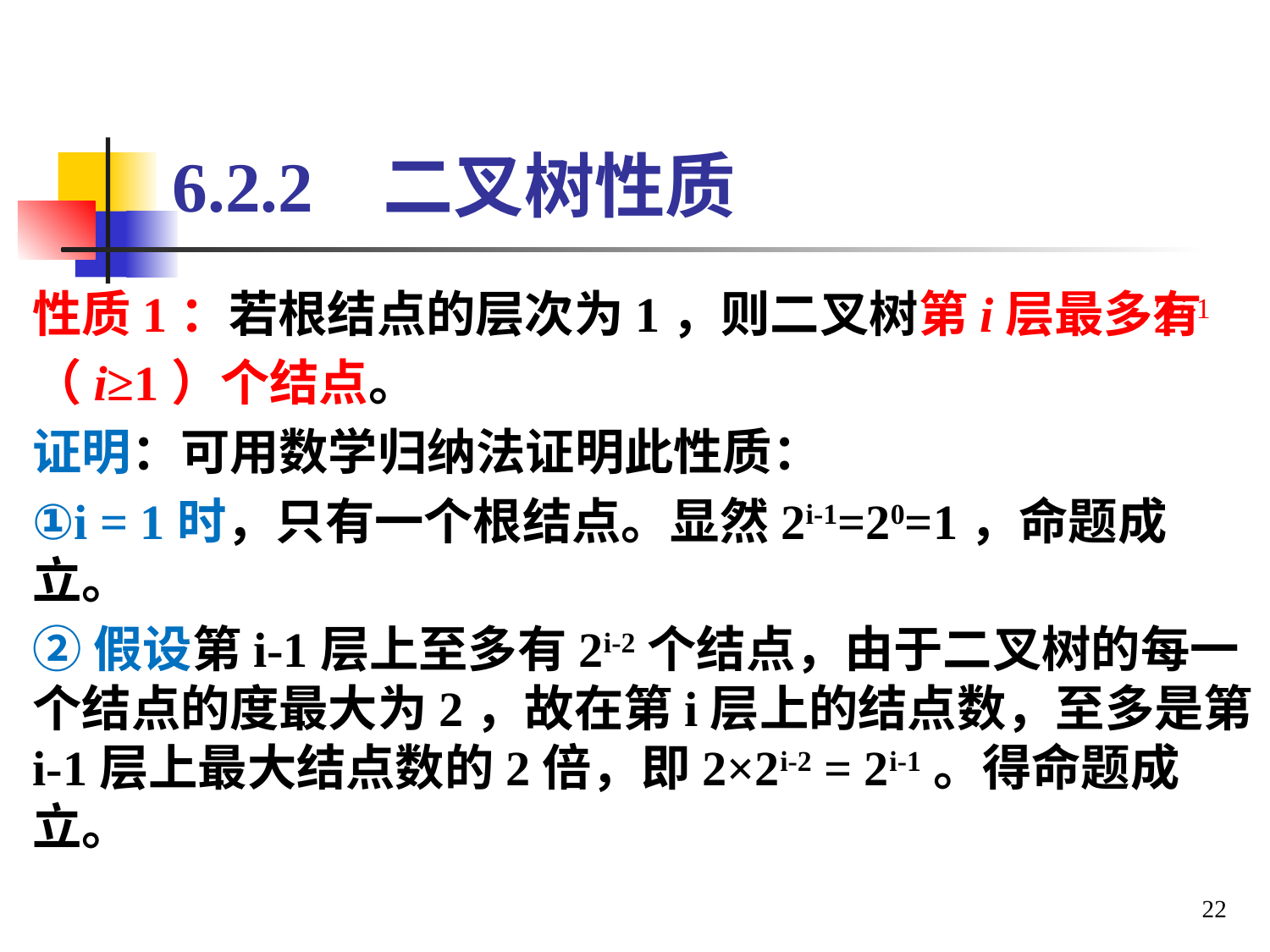

# 6.2.2   二叉树性质
性质1：若根结点的层次为1，则二叉树第i层最多有
（i≥1）个结点。
证明：可用数学归纳法证明此性质：
①i = 1时，只有一个根结点。显然2i-1=20=1，命题成立。
②假设第i-1层上至多有2i-2个结点，由于二叉树的每一个结点的度最大为2，故在第i层上的结点数，至多是第i-1层上最大结点数的2倍，即2×2i-2 = 2i-1。得命题成立。

2i−1
22